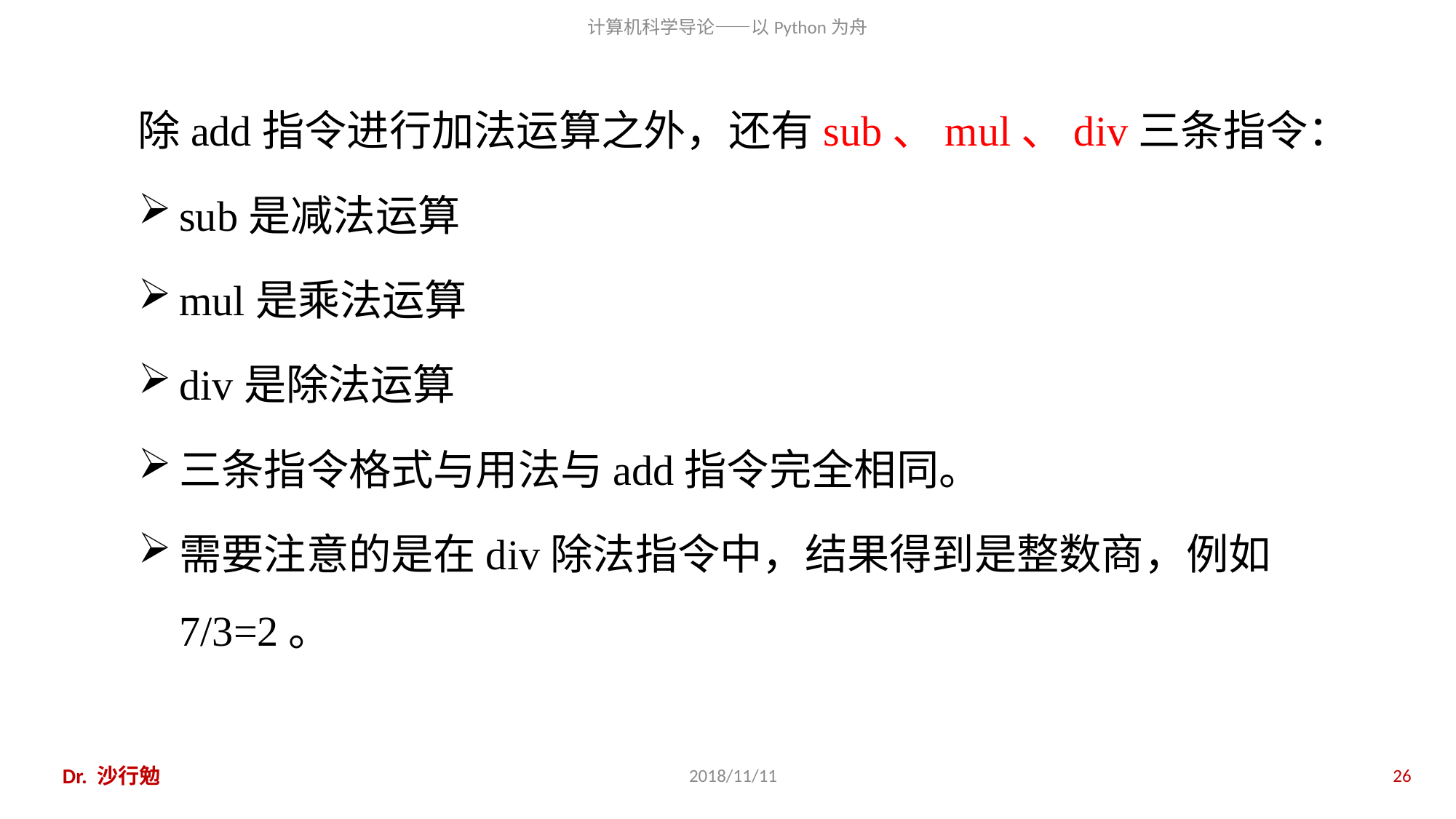

除add指令进行加法运算之外，还有sub、mul、div三条指令：
sub是减法运算
mul是乘法运算
div是除法运算
三条指令格式与用法与add指令完全相同。
需要注意的是在div除法指令中，结果得到是整数商，例如7/3=2。
Dr. 沙行勉
2018/11/11
26